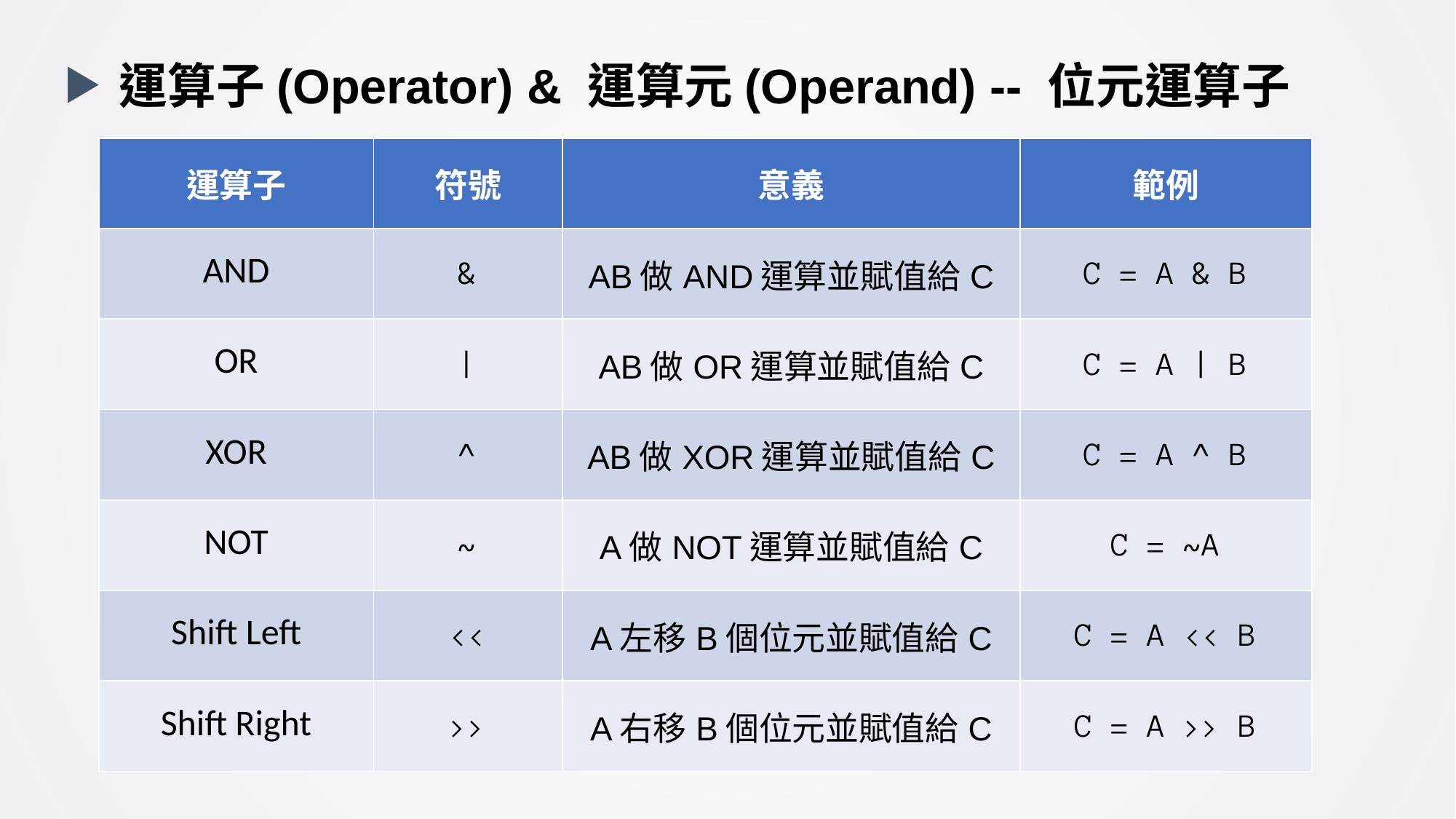

運算子(Operator) & 運算元(Operand) -- 位元運算子

| 運算子 | 符號 | 意義 | 範例 |
| --- | --- | --- | --- |
| AND | & | AB做AND運算並賦值給C | C = A & B |
| OR | | | AB做OR運算並賦值給C | C = A | B |
| XOR | ^ | AB做XOR運算並賦值給C | C = A ^ B |
| NOT | ~ | A做NOT運算並賦值給C | C = ~A |
| Shift Left | << | A左移B個位元並賦值給C | C = A << B |
| Shift Right | >> | A右移B個位元並賦值給C | C = A >> B |